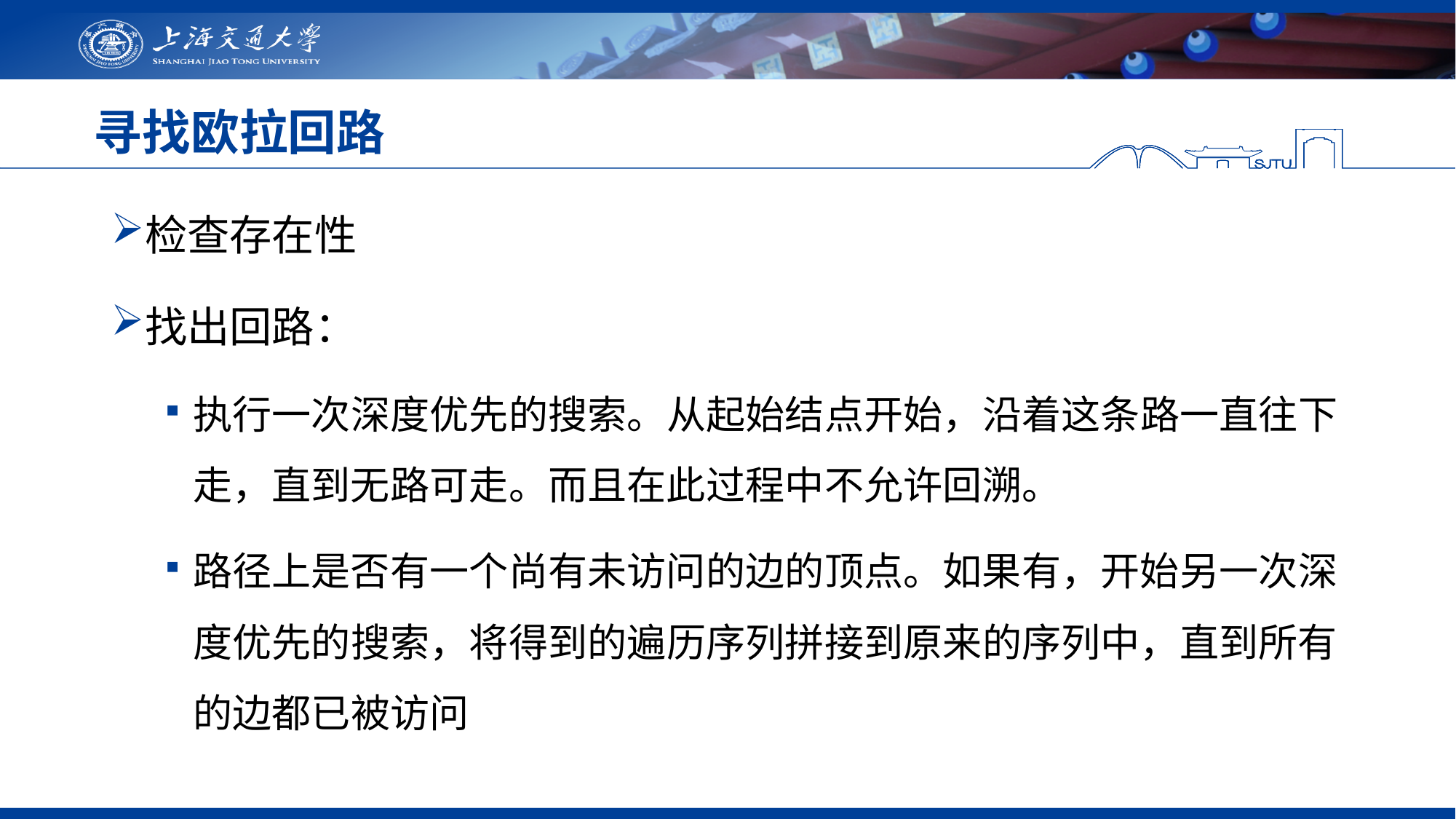

# 寻找欧拉回路
检查存在性
找出回路：
执行一次深度优先的搜索。从起始结点开始，沿着这条路一直往下走，直到无路可走。而且在此过程中不允许回溯。
路径上是否有一个尚有未访问的边的顶点。如果有，开始另一次深度优先的搜索，将得到的遍历序列拼接到原来的序列中，直到所有的边都已被访问